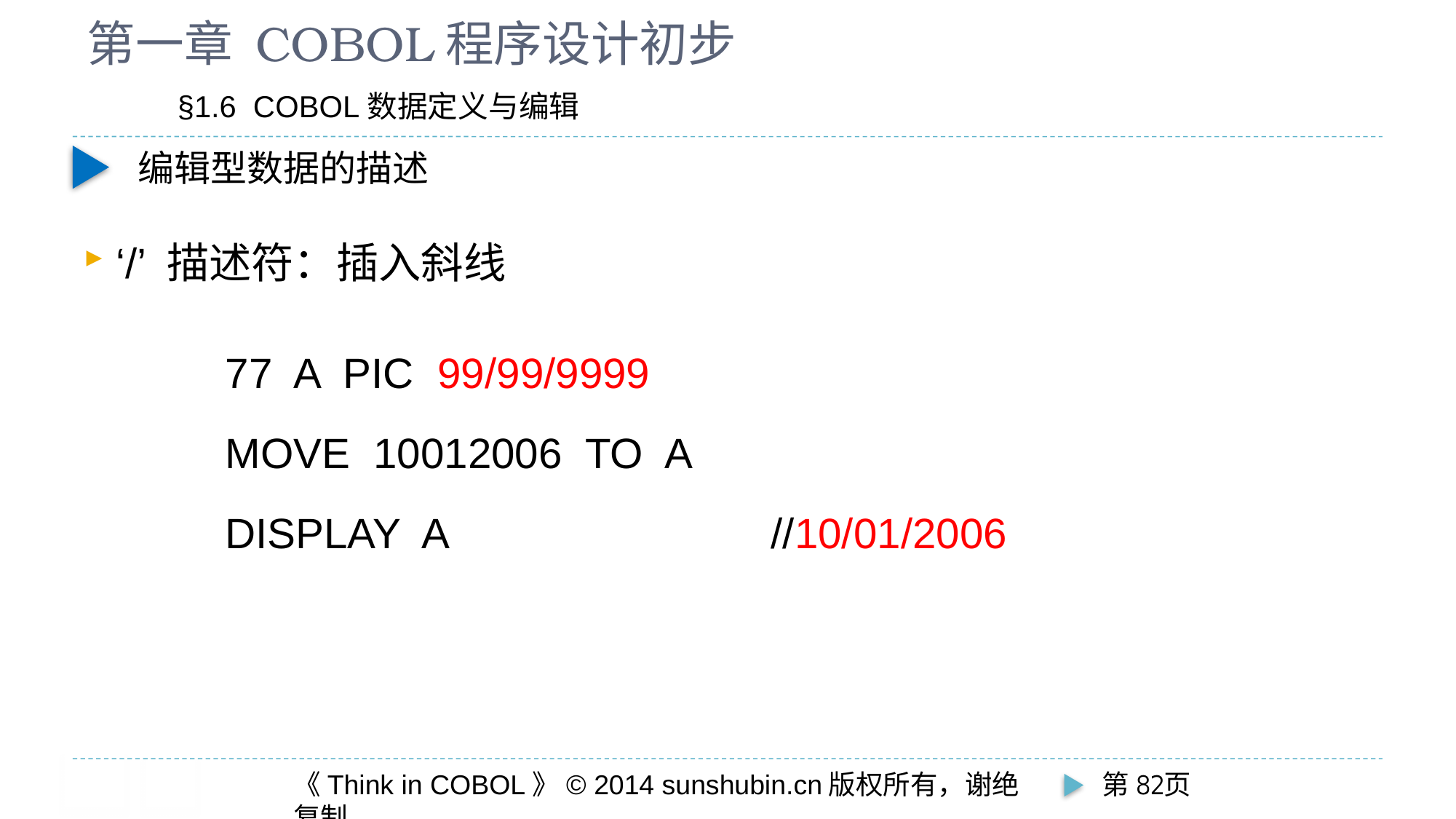

# 第一章 COBOL程序设计初步
 §1.6  COBOL数据定义与编辑
编辑型数据的描述

‘/’ 描述符：插入斜线

		77  A  PIC  99/99/9999

		MOVE  10012006  TO  A

		DISPLAY  A			//10/01/2006